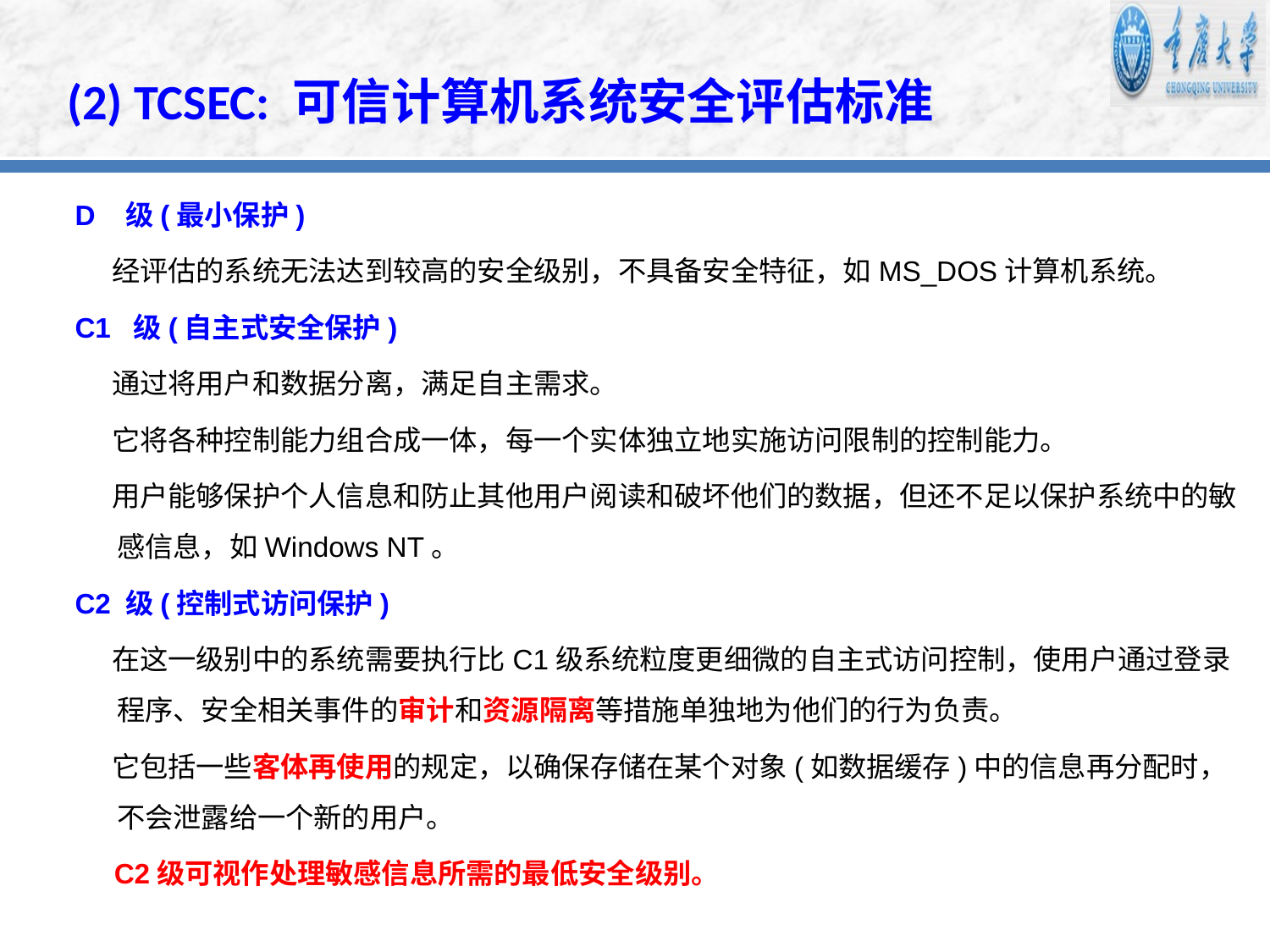

(2) TCSEC: 可信计算机系统安全评估标准
 D   级(最小保护)
      经评估的系统无法达到较高的安全级别，不具备安全特征，如MS_DOS计算机系统。
 C1  级(自主式安全保护)
      通过将用户和数据分离，满足自主需求。
      它将各种控制能力组合成一体，每一个实体独立地实施访问限制的控制能力。
      用户能够保护个人信息和防止其他用户阅读和破坏他们的数据，但还不足以保护系统中的敏感信息，如Windows NT。
 C2 级(控制式访问保护)
      在这一级别中的系统需要执行比C1级系统粒度更细微的自主式访问控制，使用户通过登录程序、安全相关事件的审计和资源隔离等措施单独地为他们的行为负责。
      它包括一些客体再使用的规定，以确保存储在某个对象(如数据缓存)中的信息再分配时，不会泄露给一个新的用户。
      C2级可视作处理敏感信息所需的最低安全级别。